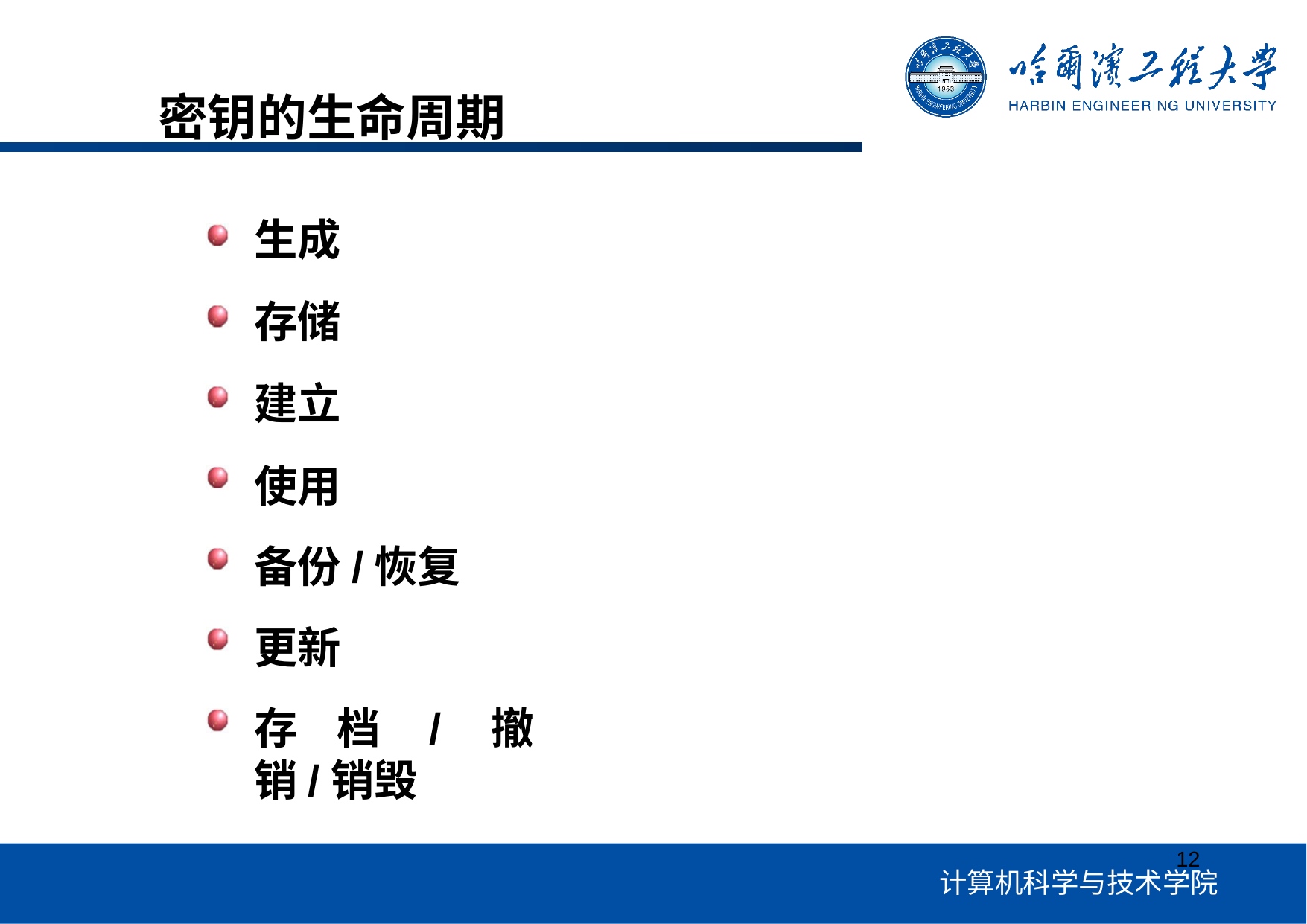

# 密钥的生命周期
生成
存储
建立
使用
备份/恢复
更新
存档/撤销/销毁

12